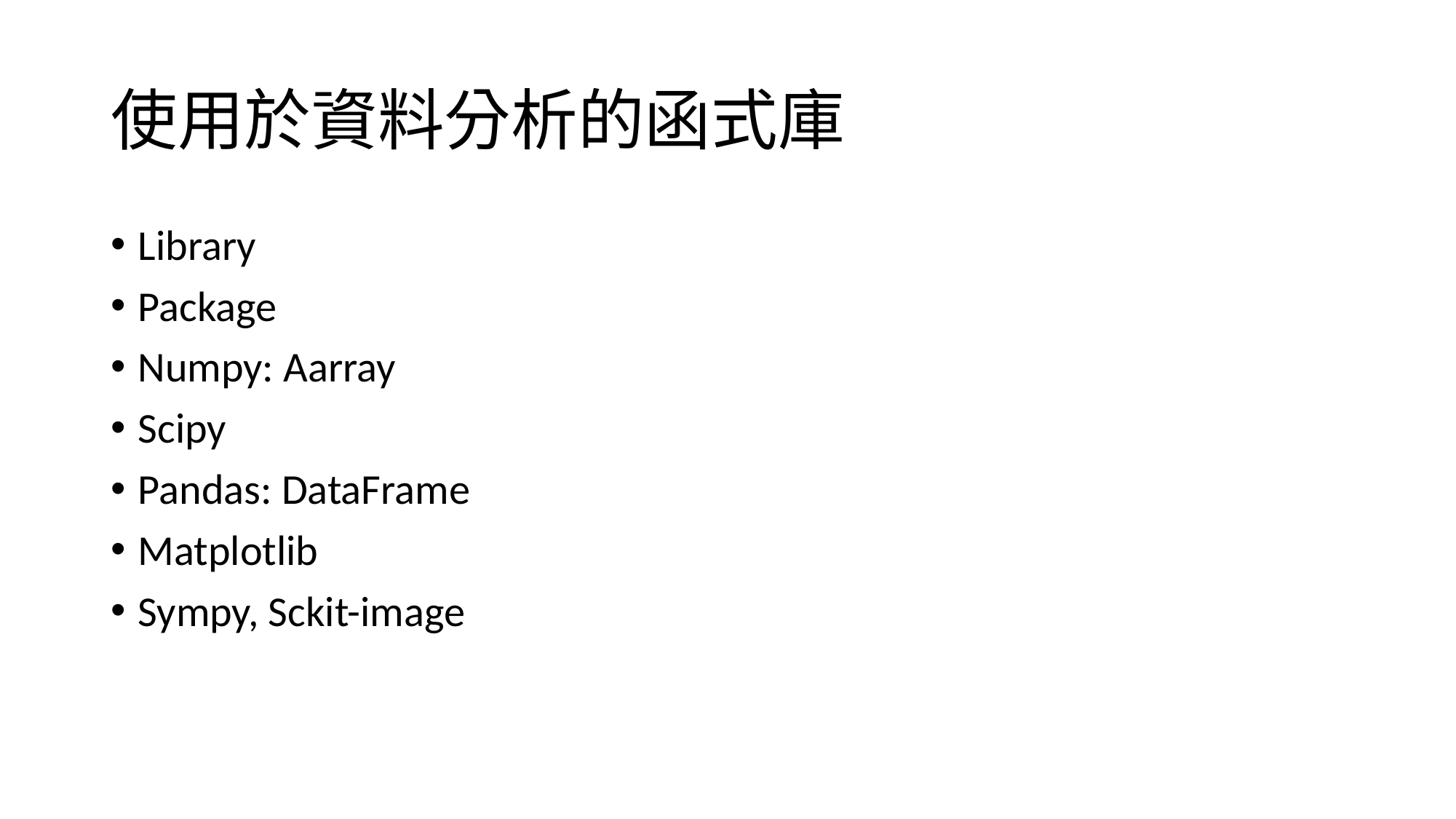

# 使用於資料分析的函式庫
Library
Package
Numpy: Aarray
Scipy
Pandas: DataFrame
Matplotlib
Sympy, Sckit-image